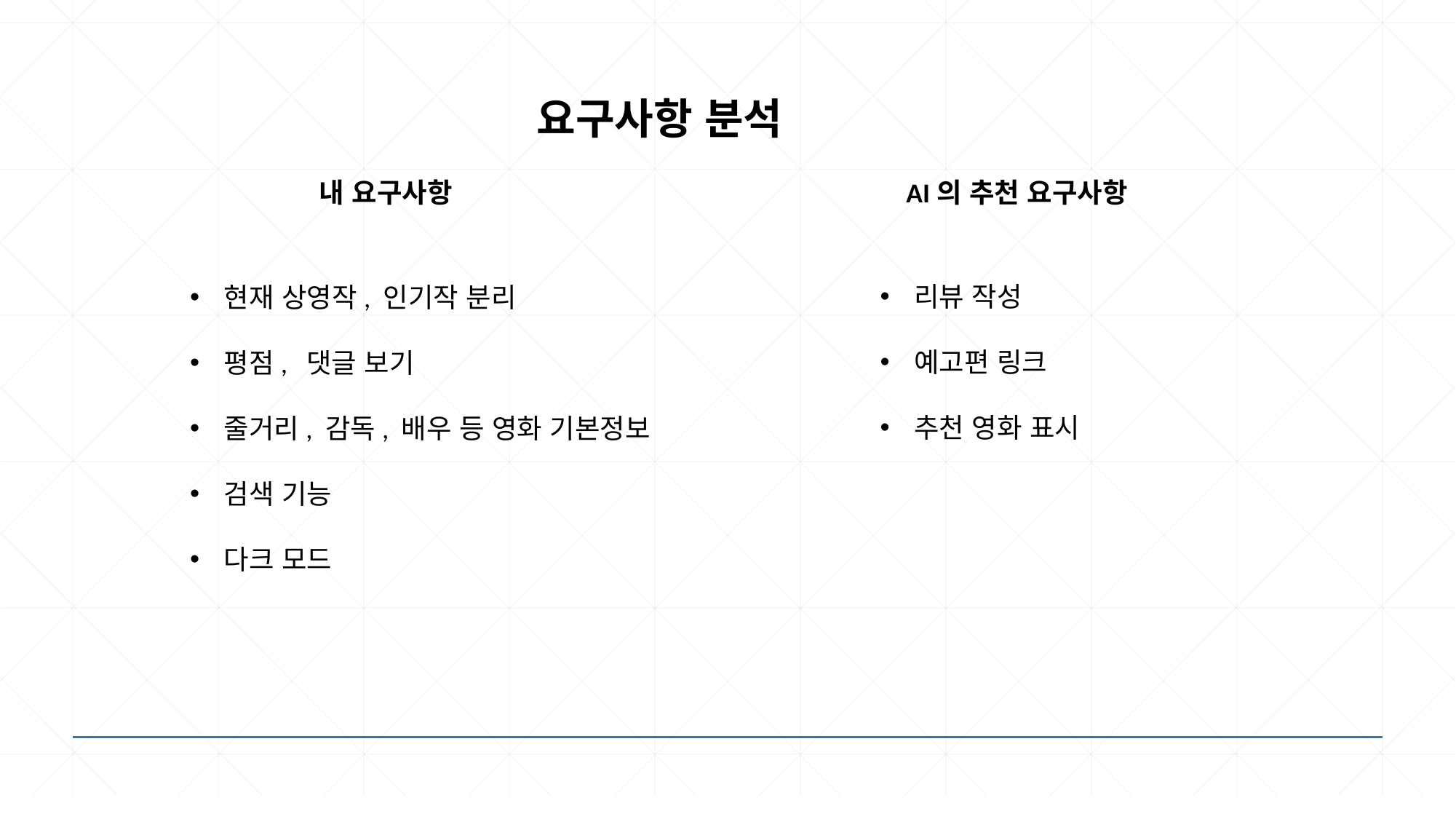

# 요구사항 분석
내 요구사항

현재 상영작, 인기작 분리

평점,  댓글 보기

줄거리, 감독, 배우 등 영화 기본정보

검색 기능

다크 모드
AI의 추천 요구사항

리뷰 작성

예고편 링크

추천 영화 표시